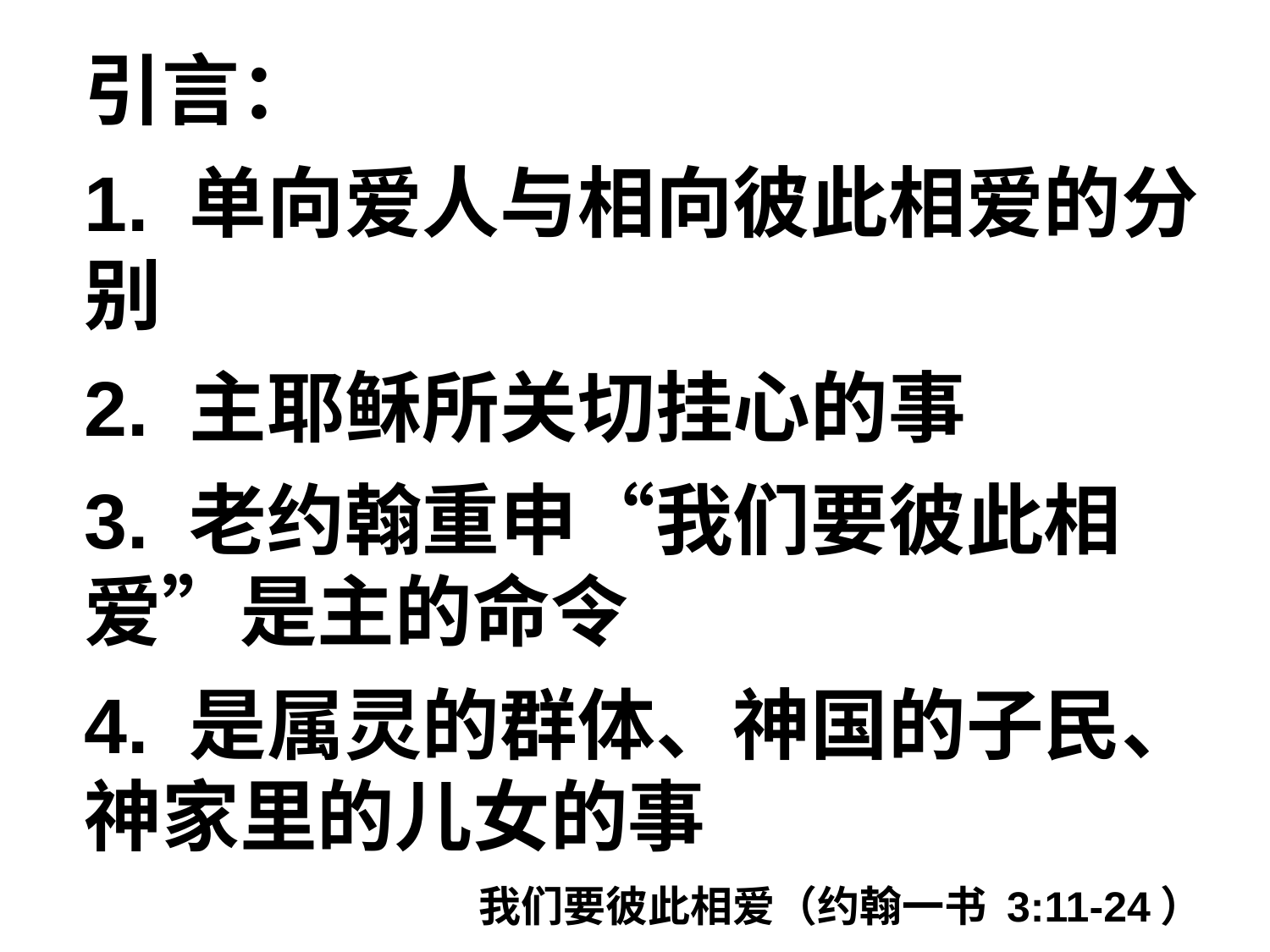

引言：
1. 单向爱人与相向彼此相爱的分别
2. 主耶稣所关切挂心的事
3. 老约翰重申“我们要彼此相爱”是主的命令
4. 是属灵的群体、神国的子民、神家里的儿女的事
我们要彼此相爱（约翰一书 3:11-24）